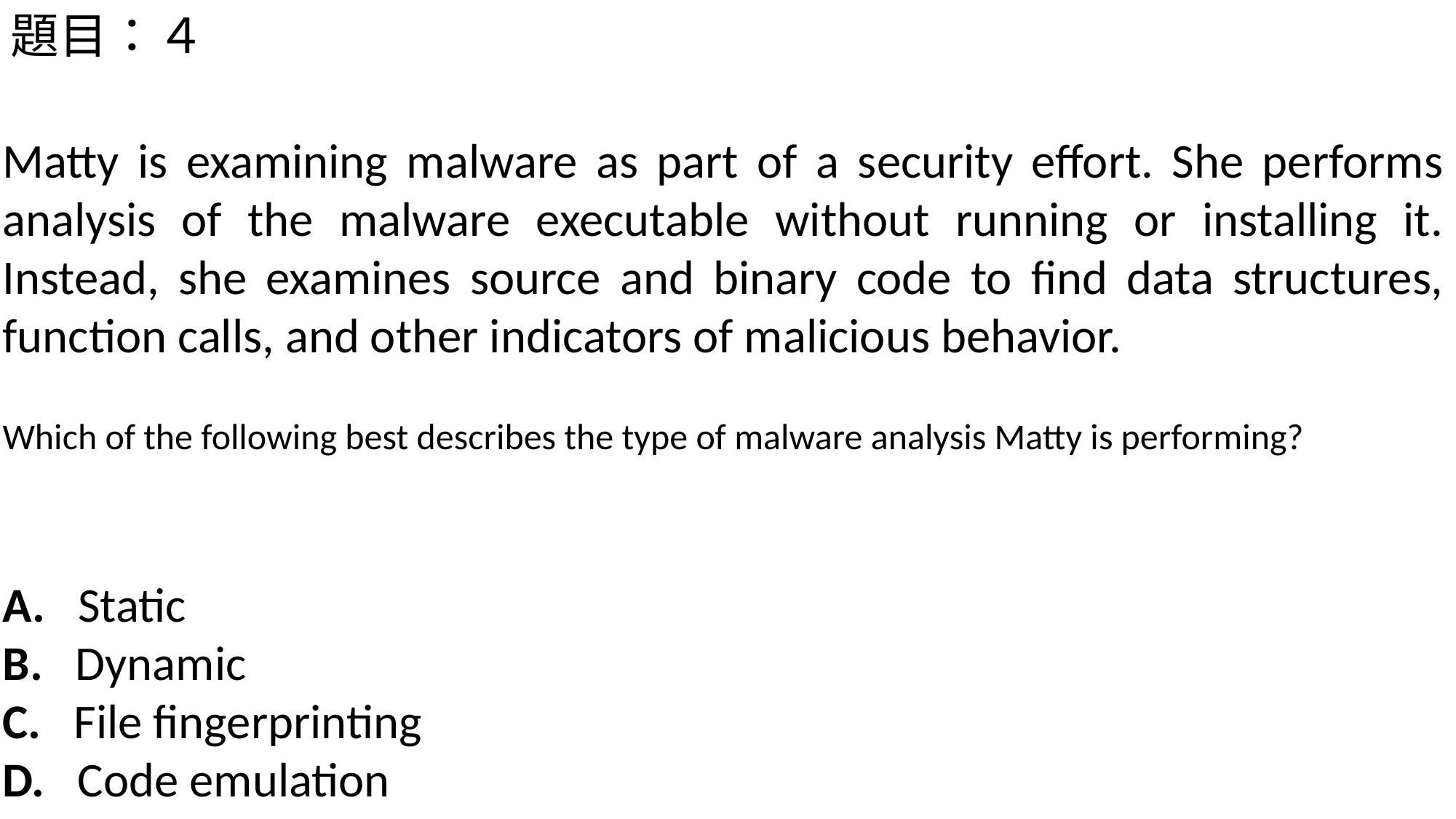

題目：４
Matty is examining malware as part of a security effort. She performs analysis of the malware executable without running or installing it. Instead, she examines source and binary code to find data structures, function calls, and other indicators of malicious behavior.

Which of the following best describes the type of malware analysis Matty is performing?

A.   Static
B.   Dynamic
C.   File fingerprinting
D.   Code emulation